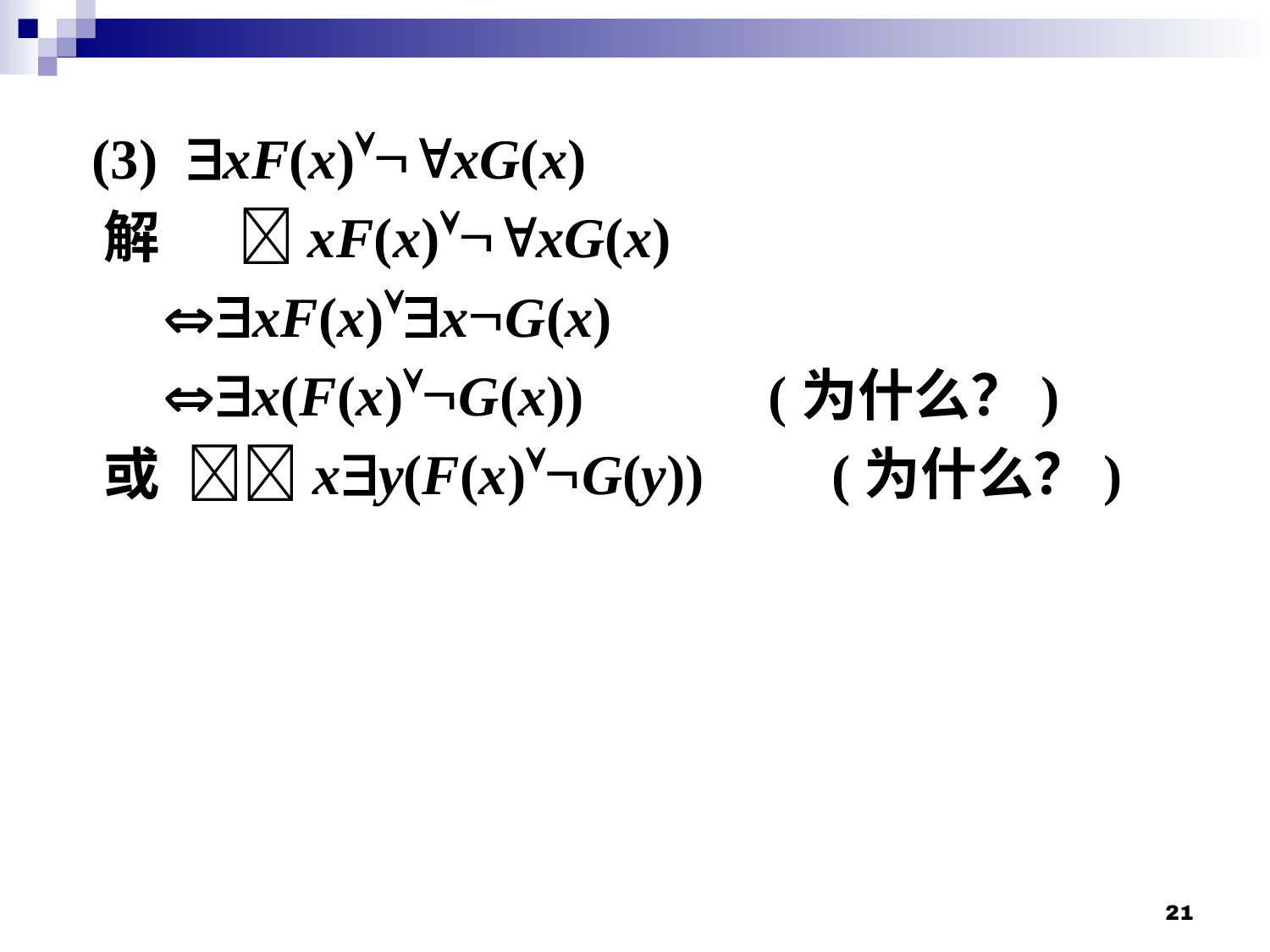

(3)  ∃xF(x)∨¬∀xG(x)
 解      ∃xF(x)∨¬∀xG(x)
      ⇔∃xF(x)∨∃x¬G(x)
      ⇔∃x(F(x)∨¬G(x))             (为什么？)
 或  ⇔∃x∃y(F(x)∨¬G(y))         (为什么？)
21